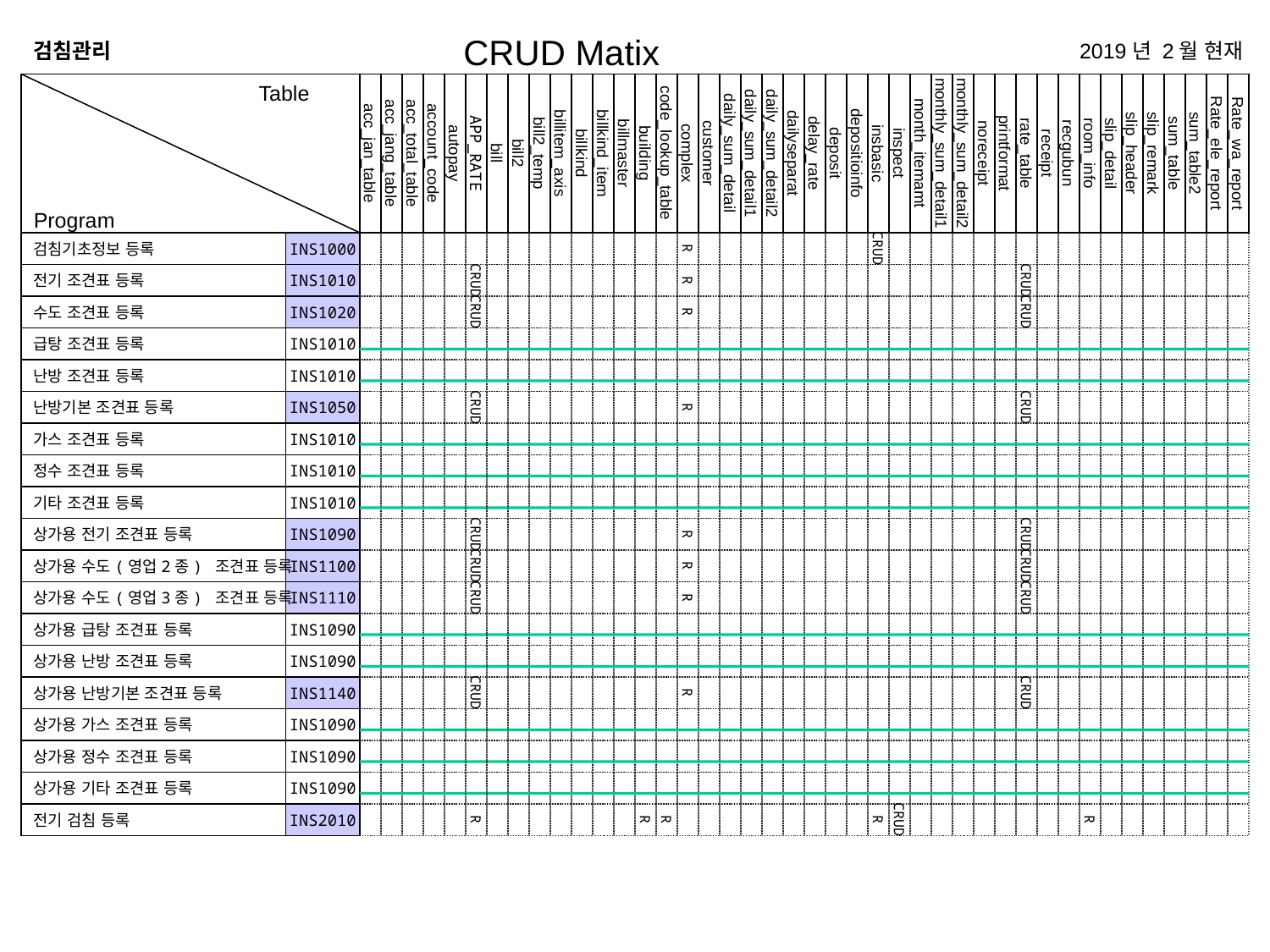

검침관리
                                      Table

Program

acc_jan_table
acc_jang_table
acc_total_table
account_code
autopay
APP_RATE
bill
bill2
bill2_temp
billitem_axis
billkind
billkind_item
billmaster
building
code_lookup_table
complex
customer
daily_sum_detail
daily_sum_detail1
daily_sum_detail2
dailyseparat
delay_rate
deposit
depositioinfo
insbasic
inspect
month_itemamt
monthly_sum_detail1
monthly_sum_detail2
noreceipt
printformat
rate_table
receipt
recgubun
room_info
slip_detail
slip_header
slip_remark
sum_table
sum_table2
Rate_ele_report
Rate_wa_report
검침기초정보 등록
INS1000

R

CRUD

전기 조견표 등록
INS1010

CRUD

R

CRUD

수도 조견표 등록
INS1020

CRUD

R

CRUD

급탕 조견표 등록
INS1010

난방 조견표 등록
INS1010

난방기본 조견표 등록
INS1050

CRUD

R

CRUD

가스 조견표 등록
INS1010

정수 조견표 등록
INS1010

기타 조견표 등록
INS1010

상가용 전기 조견표 등록
INS1090

CRUD

R

CRUD

상가용 수도(영업2종) 조견표 등록
INS1100

CRUD

R

CRUD

상가용 수도(영업3종) 조견표 등록
INS1110

CRUD

R

CRUD

상가용 급탕 조견표 등록
INS1090

상가용 난방 조견표 등록
INS1090

상가용 난방기본 조견표 등록
INS1140

CRUD

R

CRUD

상가용 가스 조견표 등록
INS1090

상가용 정수 조견표 등록
INS1090

상가용 기타 조견표 등록
INS1090

전기 검침 등록
INS2010

R

R
R

R
CRUD

R